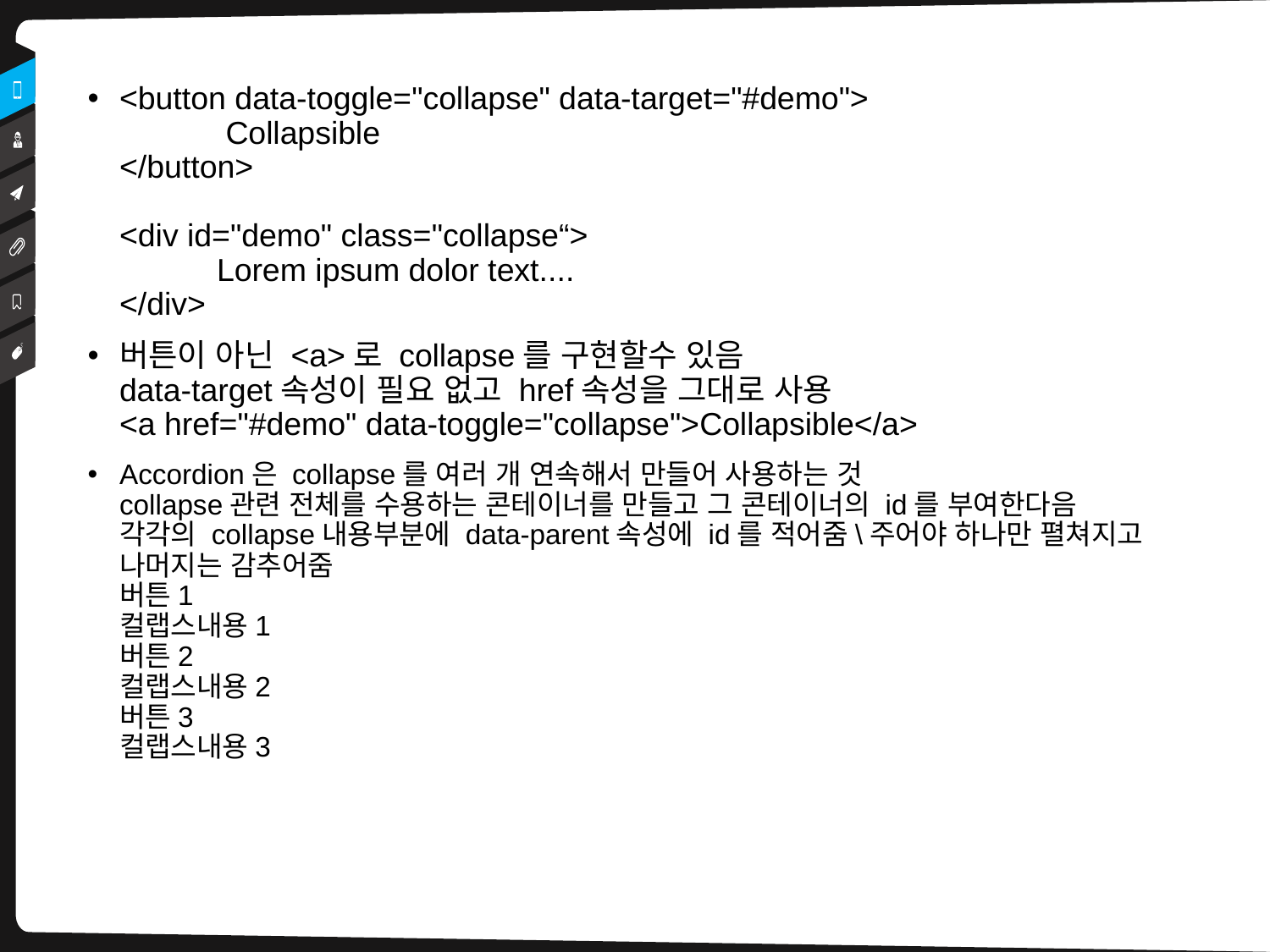

<button data-toggle="collapse" data-target="#demo">
            Collapsible
</button>
<div id="demo" class="collapse“>
           Lorem ipsum dolor text....
</div>
버튼이 아닌 <a>로 collapse를 구현할수 있음
data-target속성이 필요 없고 href속성을 그대로 사용
<a href="#demo" data-toggle="collapse">Collapsible</a>
Accordion은 collapse를 여러 개 연속해서 만들어 사용하는 것
collapse관련 전체를 수용하는 콘테이너를 만들고 그 콘테이너의 id를 부여한다음  각각의 collapse내용부분에 data-parent속성에 id를 적어줌\주어야 하나만 펼쳐지고 나머지는 감추어줌
버튼1
컬랩스내용1
버튼2
컬랩스내용2
버튼3
컬랩스내용3